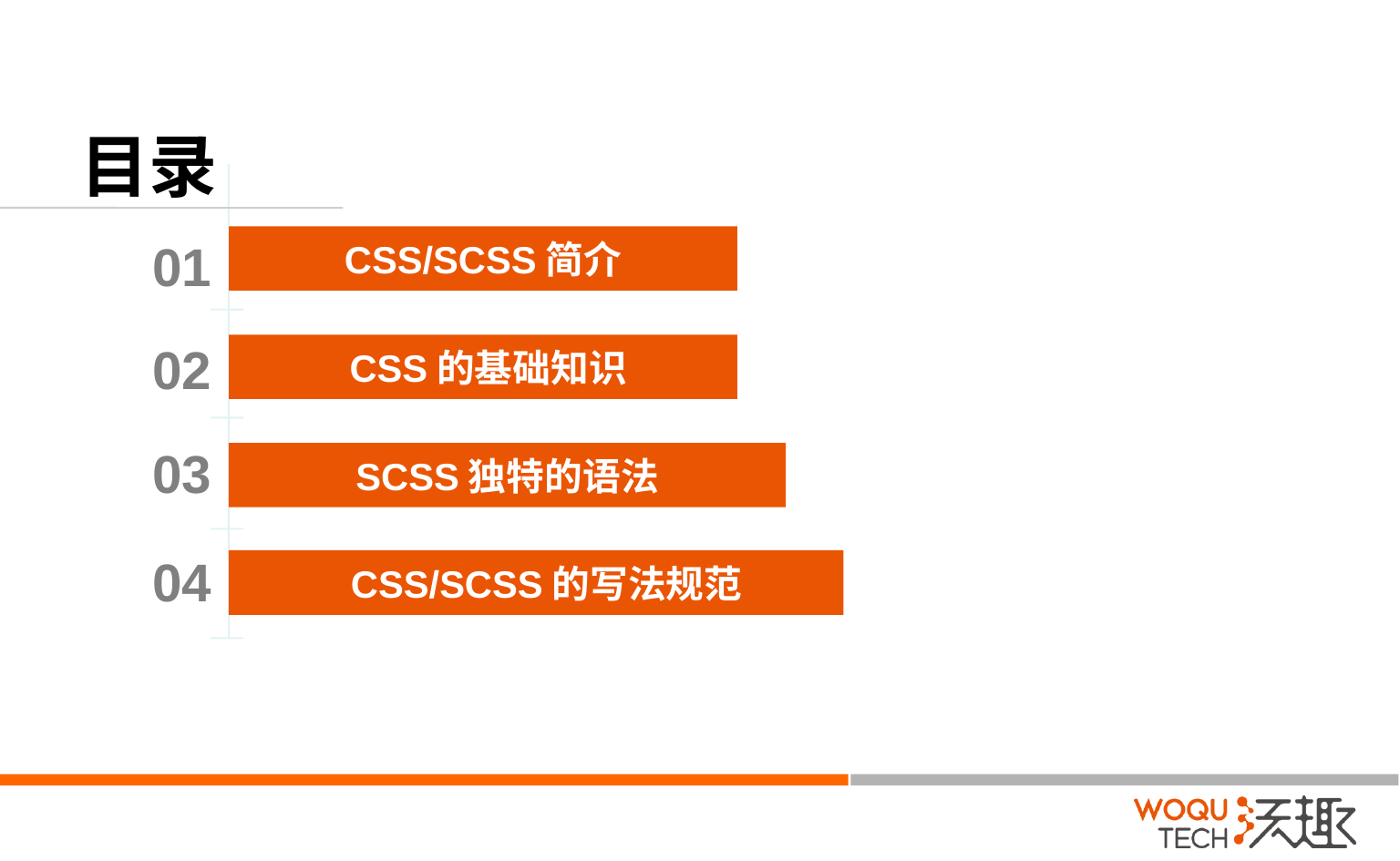

目录

01
CSS/SCSS简介

02
 CSS的基础知识

03
SCSS独特的语法

04

  CSS/SCSS的写法规范